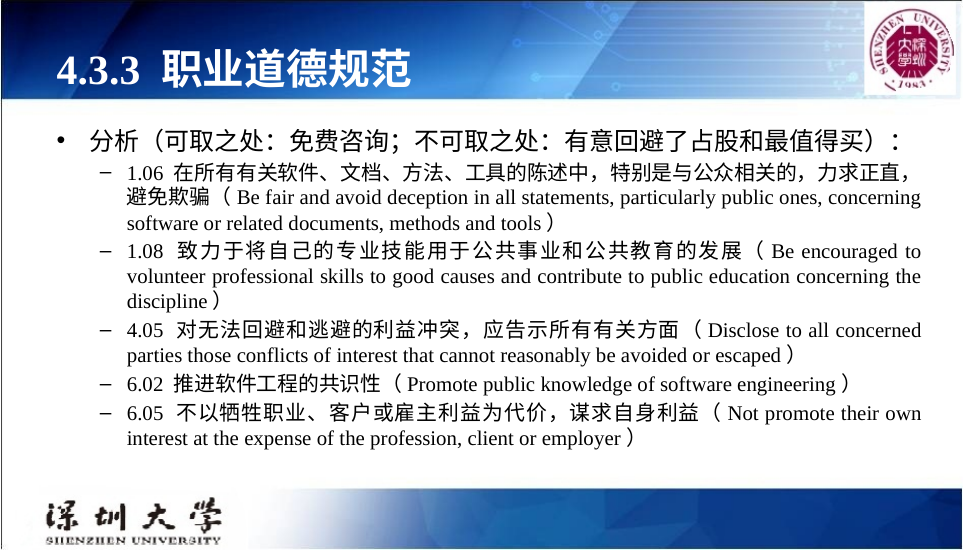

# 4.3.3 职业道德规范
分析（可取之处：免费咨询；不可取之处：有意回避了占股和最值得买）：
1.06 在所有有关软件、文档、方法、工具的陈述中，特别是与公众相关的，力求正直，避免欺骗（Be fair and avoid deception in all statements, particularly public ones, concerning software or related documents, methods and tools）
1.08 致力于将自己的专业技能用于公共事业和公共教育的发展（Be encouraged to volunteer professional skills to good causes and contribute to public education concerning the discipline）
4.05 对无法回避和逃避的利益冲突，应告示所有有关方面（Disclose to all concerned parties those conflicts of interest that cannot reasonably be avoided or escaped）
6.02 推进软件工程的共识性（Promote public knowledge of software engineering）
6.05 不以牺牲职业、客户或雇主利益为代价，谋求自身利益（Not promote their own interest at the expense of the profession, client or employer）
42